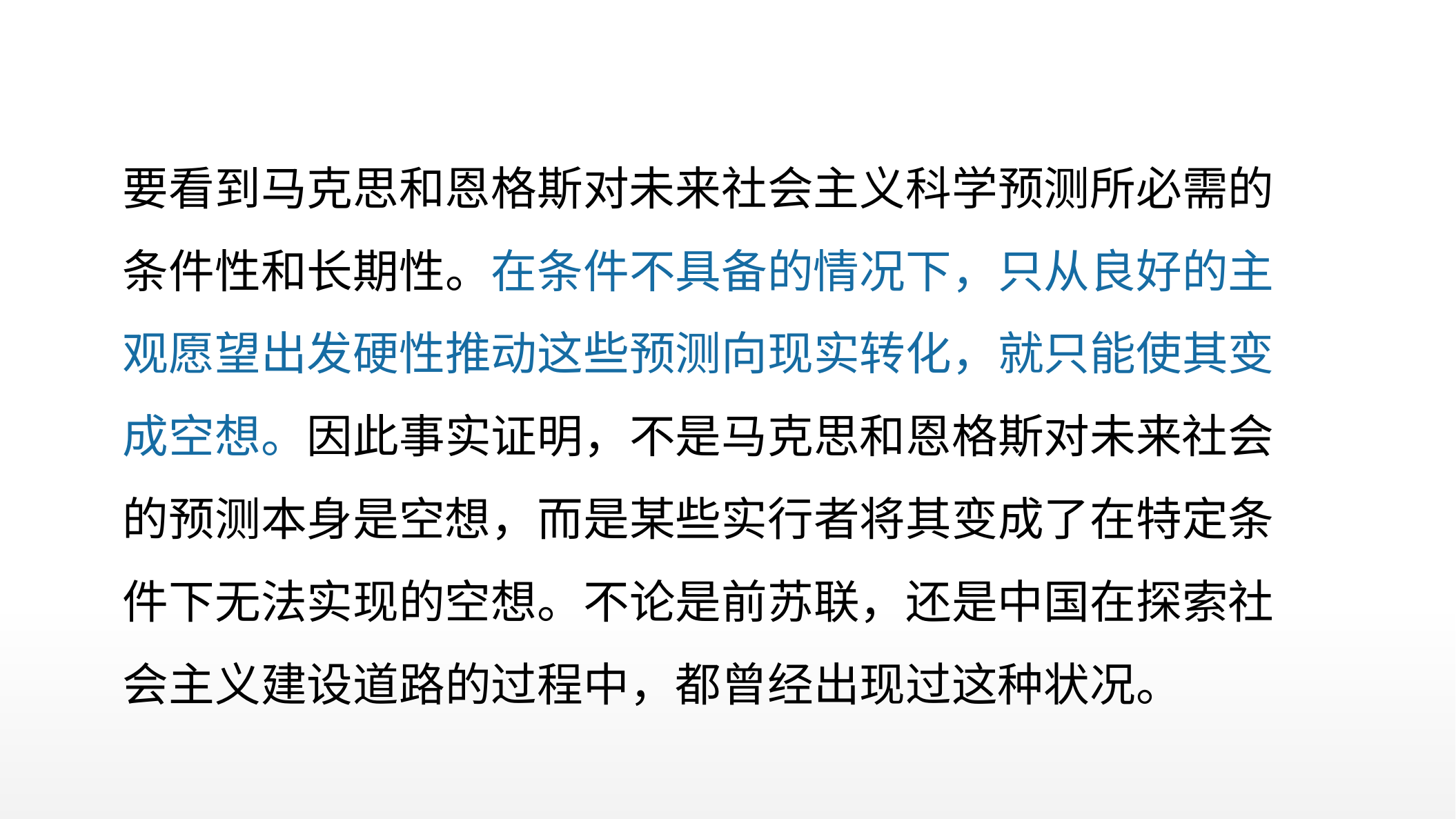

要看到马克思和恩格斯对未来社会主义科学预测所必需的条件性和长期性。在条件不具备的情况下，只从良好的主观愿望出发硬性推动这些预测向现实转化，就只能使其变成空想。因此事实证明，不是马克思和恩格斯对未来社会的预测本身是空想，而是某些实行者将其变成了在特定条件下无法实现的空想。不论是前苏联，还是中国在探索社会主义建设道路的过程中，都曾经出现过这种状况。